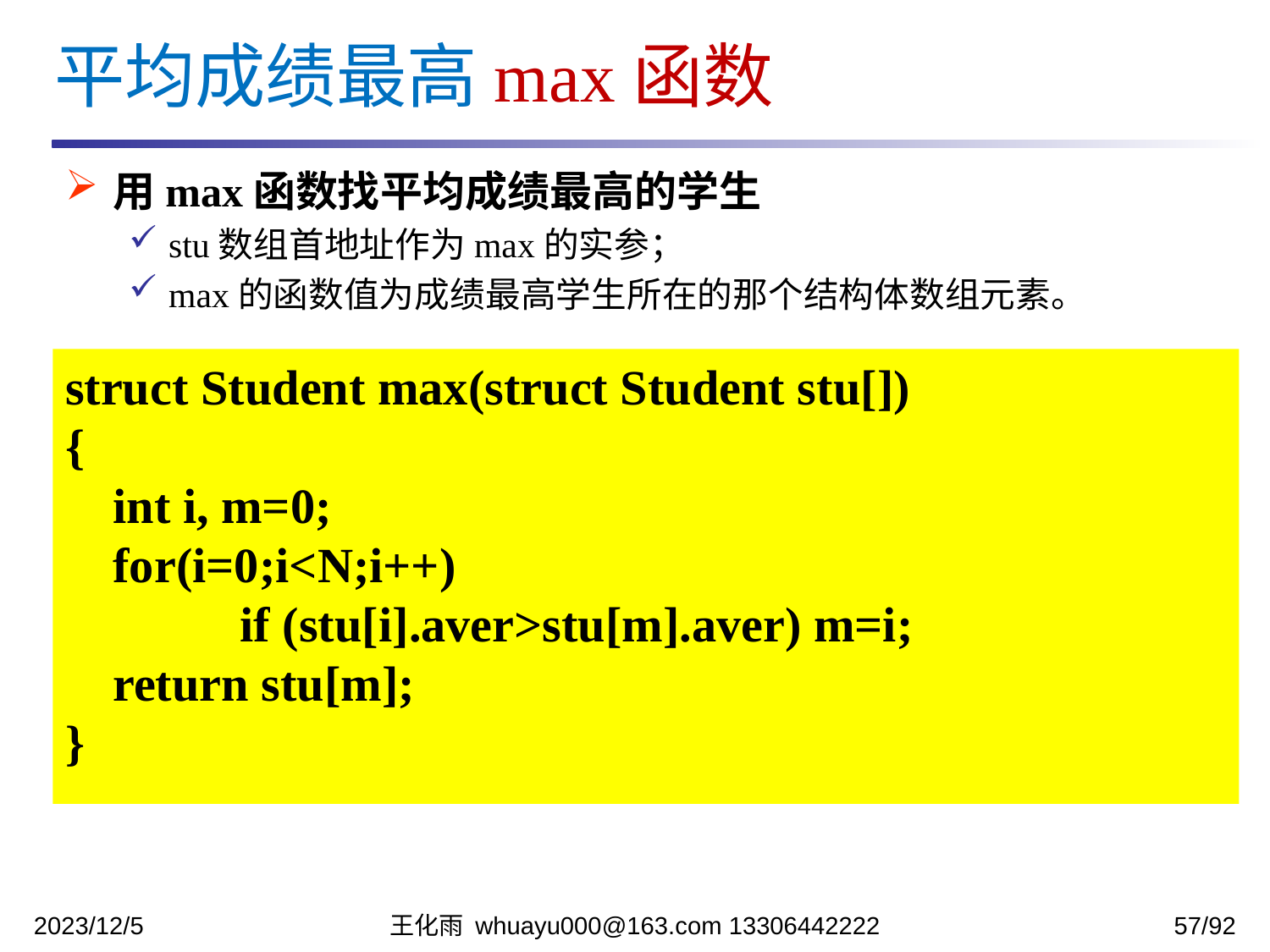

平均成绩最高max函数
用max函数找平均成绩最高的学生
stu数组首地址作为max的实参；
max的函数值为成绩最高学生所在的那个结构体数组元素。
struct Student max(struct Student stu[])
{
	int i, m=0;
	for(i=0;i<N;i++)
		if (stu[i].aver>stu[m].aver) m=i;
	return stu[m];
}
2023/12/5
王化雨 whuayu000@163.com 13306442222
57/92